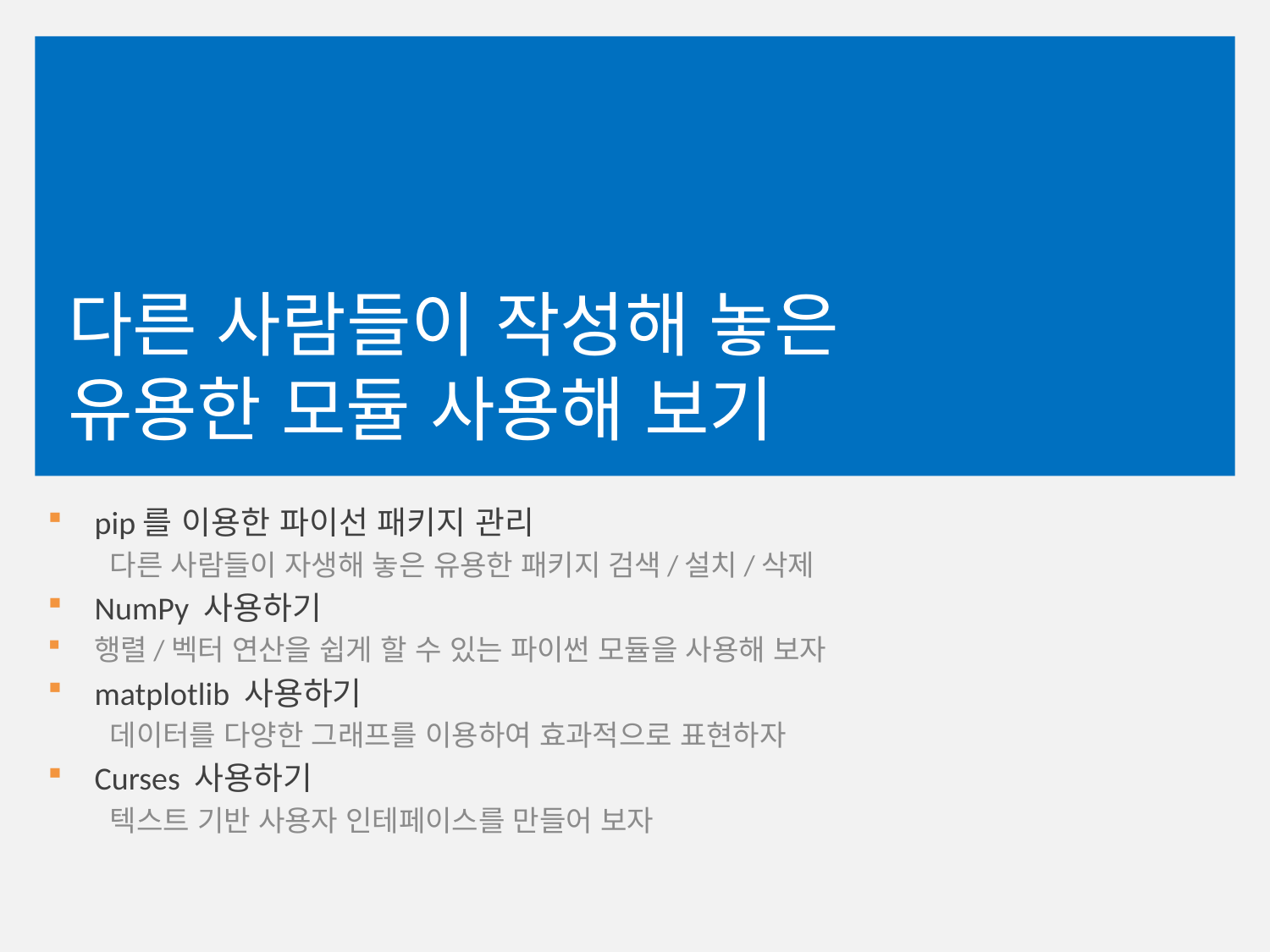

# 다른 사람들이 작성해 놓은 유용한 모듈 사용해 보기
pip를 이용한 파이선 패키지 관리
다른 사람들이 자생해 놓은 유용한 패키지 검색/설치/삭제
NumPy 사용하기
행렬/벡터 연산을 쉽게 할 수 있는 파이썬 모듈을 사용해 보자
matplotlib 사용하기
데이터를 다양한 그래프를 이용하여 효과적으로 표현하자
Curses 사용하기
텍스트 기반 사용자 인테페이스를 만들어 보자